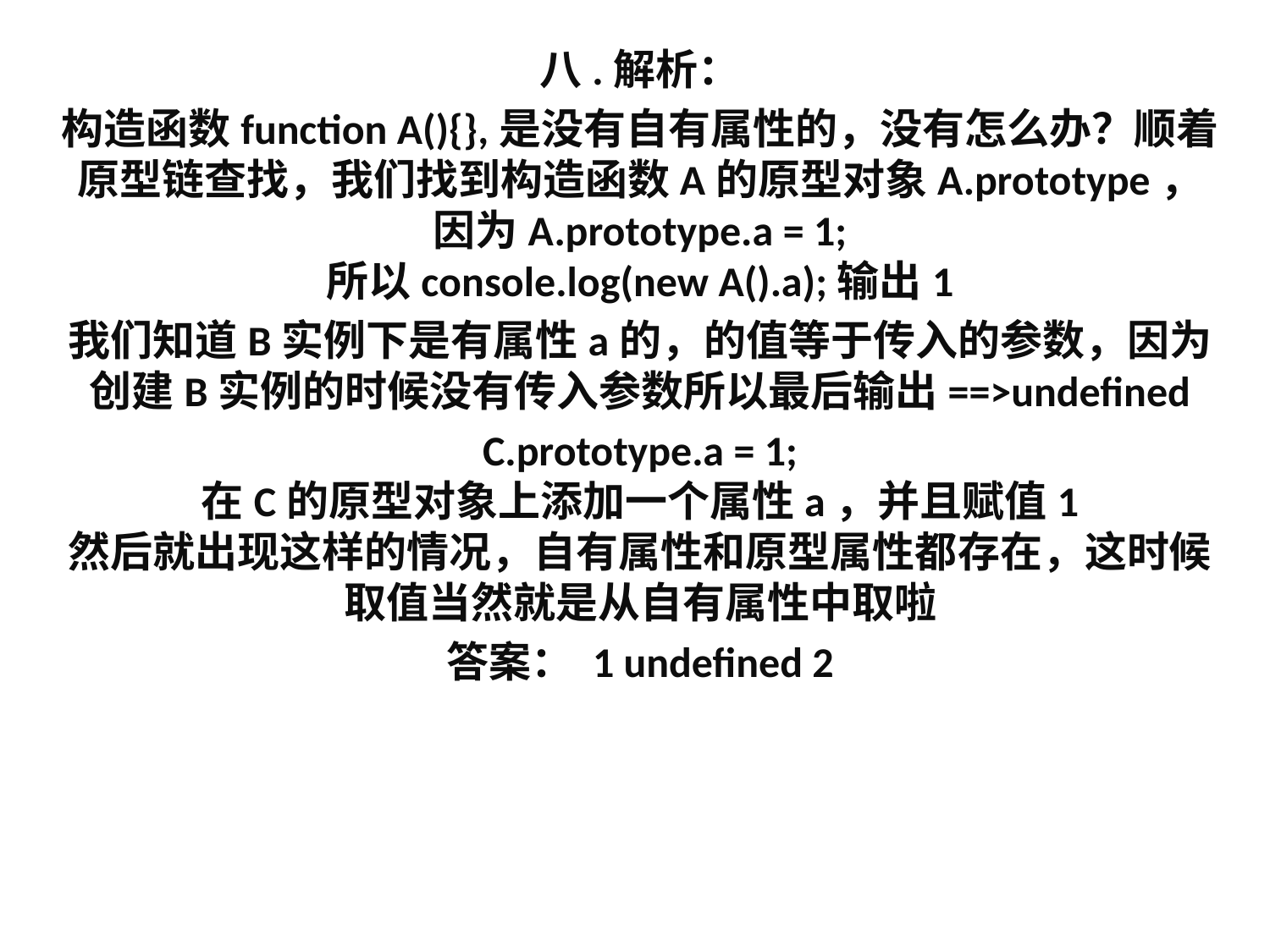

八.解析：
构造函数function A(){},是没有自有属性的，没有怎么办？顺着原型链查找，我们找到构造函数A的原型对象A.prototype，
因为A.prototype.a = 1;
所以console.log(new A().a);输出1
我们知道B实例下是有属性a的，的值等于传入的参数，因为创建B实例的时候没有传入参数所以最后输出==>undefined
C.prototype.a = 1;
在C的原型对象上添加一个属性a，并且赋值1
然后就出现这样的情况，自有属性和原型属性都存在，这时候取值当然就是从自有属性中取啦
答案： 1 undefined 2